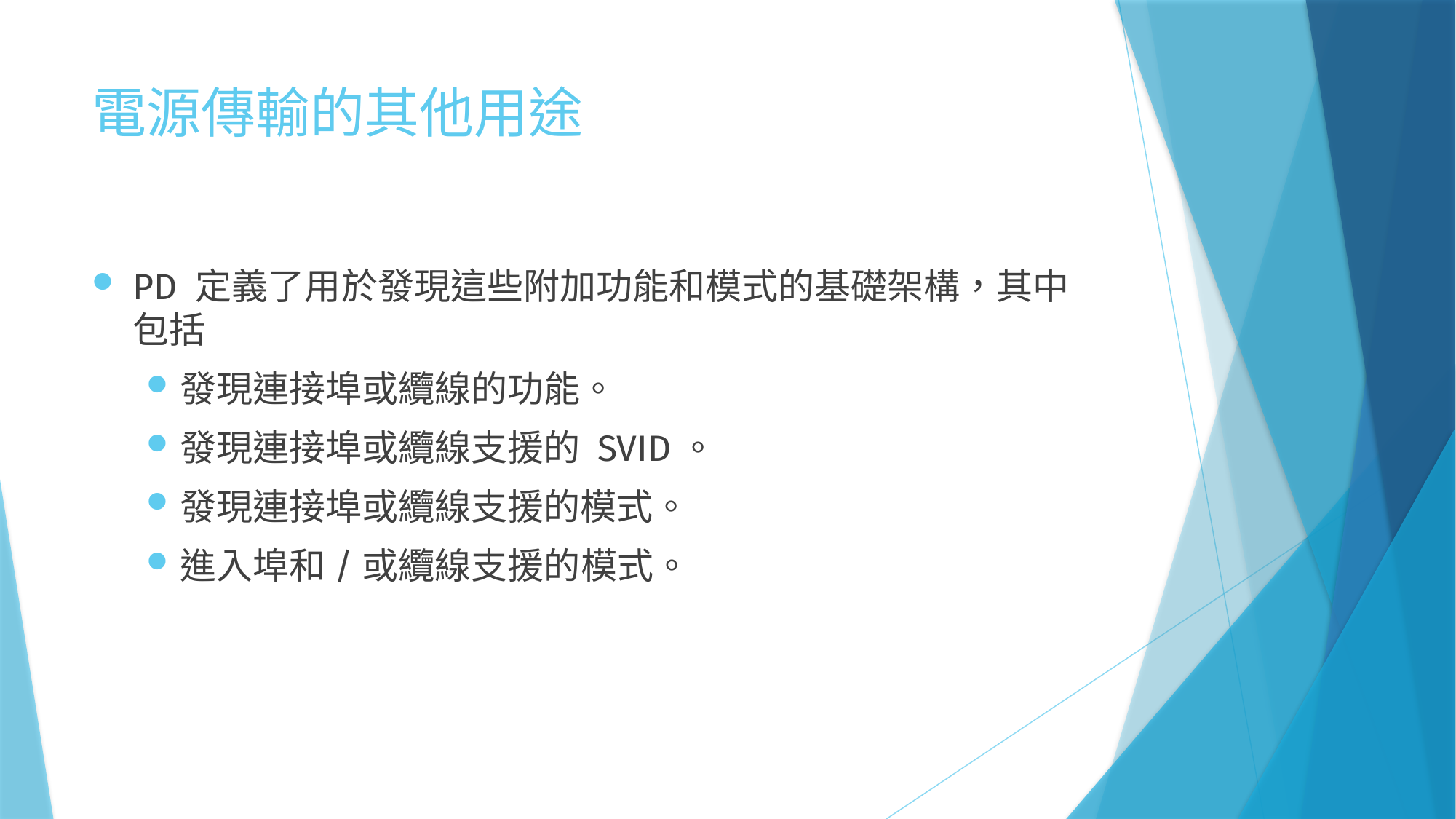

# 電源傳輸的其他用途
PD 定義了用於發現這些附加功能和模式的基礎架構，其中包括
發現連接埠或纜線的功能。
發現連接埠或纜線支援的 SVID。
發現連接埠或纜線支援的模式。
進入埠和/或纜線支援的模式。